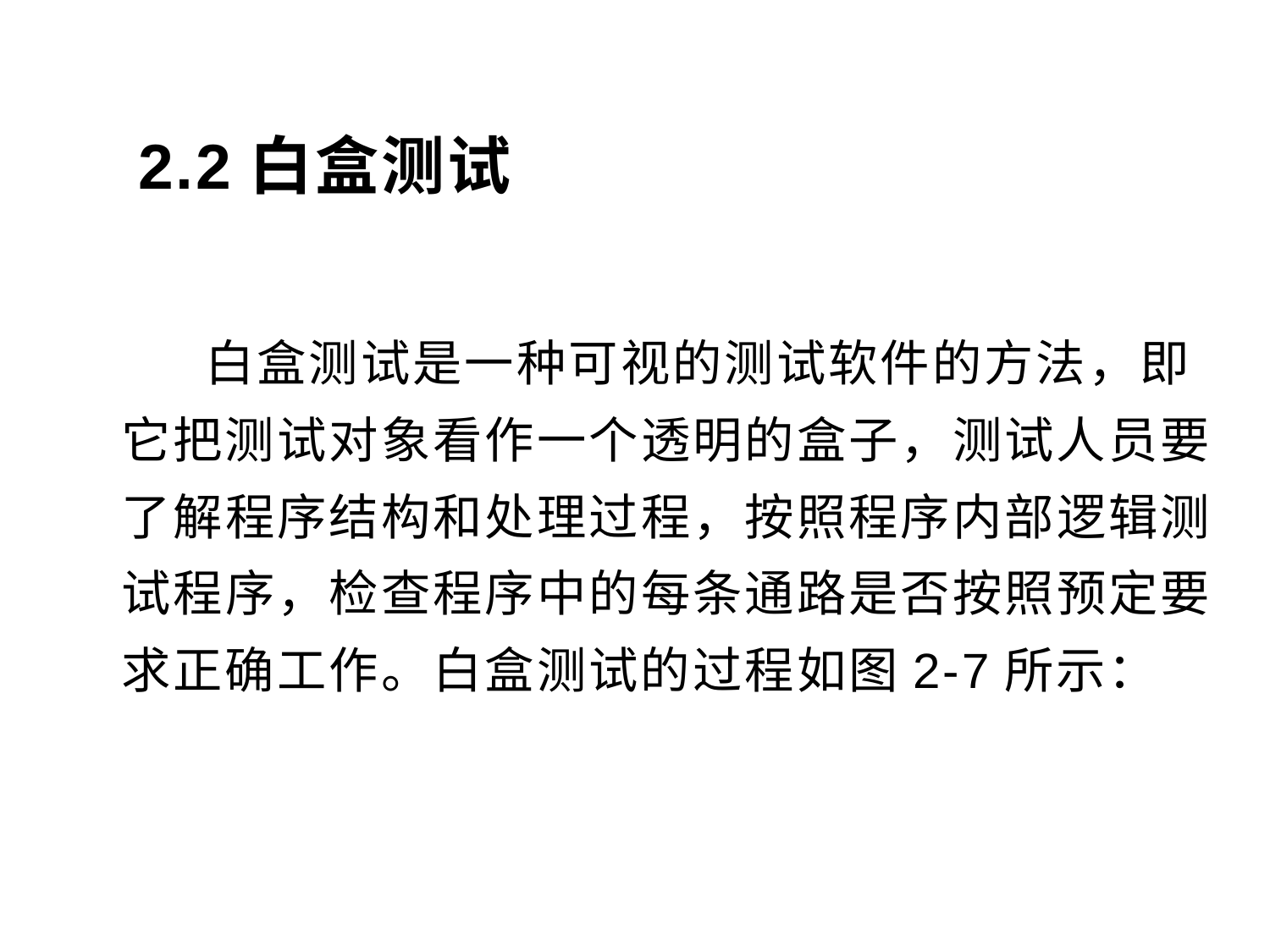

2.2白盒测试

       白盒测试是一种可视的测试软件的方法，即它把测试对象看作一个透明的盒子，测试人员要了解程序结构和处理过程，按照程序内部逻辑测试程序，检查程序中的每条通路是否按照预定要求正确工作。白盒测试的过程如图2-7所示：